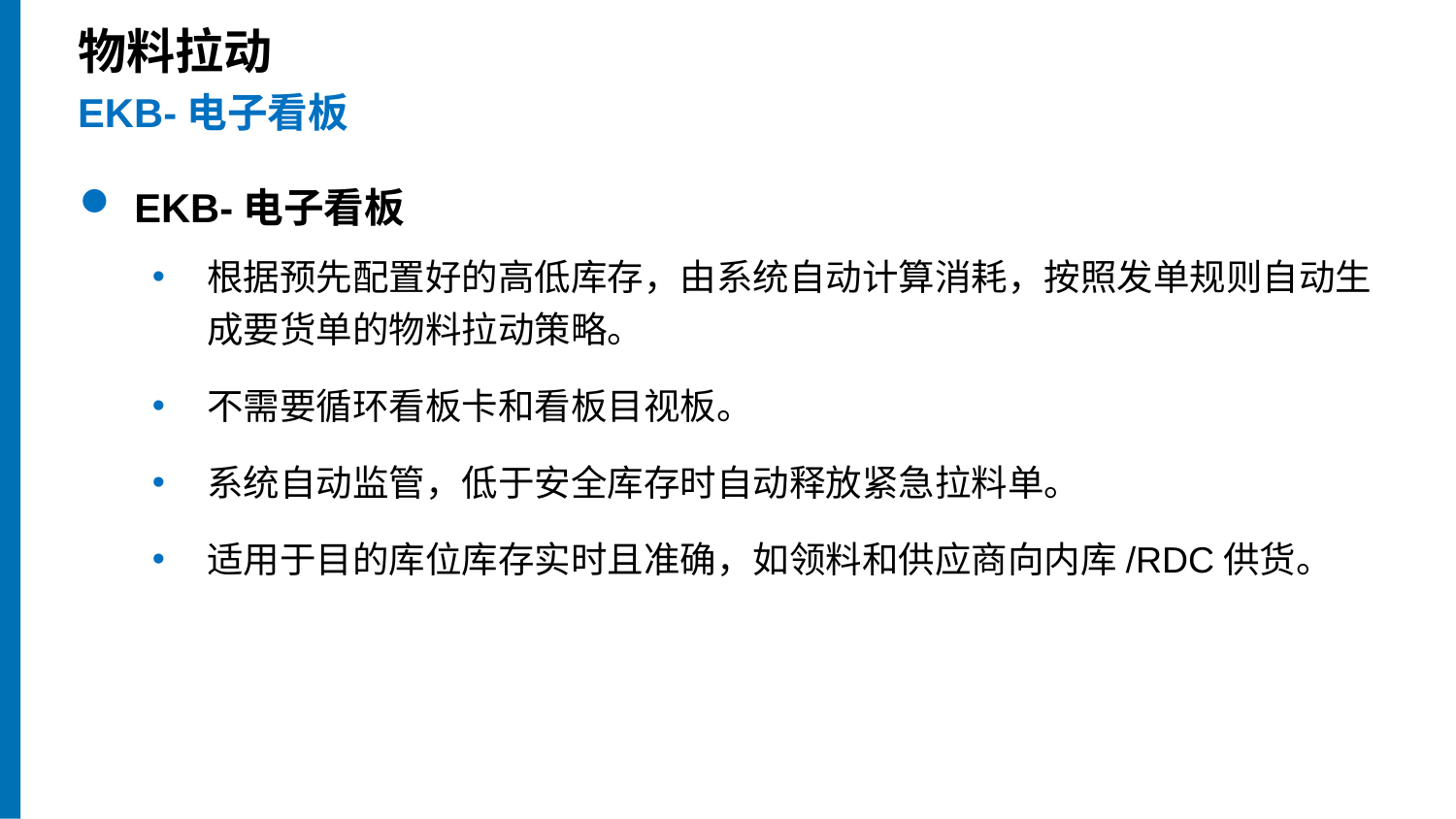

# 物料拉动
EKB-电子看板

EKB-电子看板
根据预先配置好的高低库存，由系统自动计算消耗，按照发单规则自动生成要货单的物料拉动策略。
不需要循环看板卡和看板目视板。
系统自动监管，低于安全库存时自动释放紧急拉料单。
适用于目的库位库存实时且准确，如领料和供应商向内库/RDC供货。